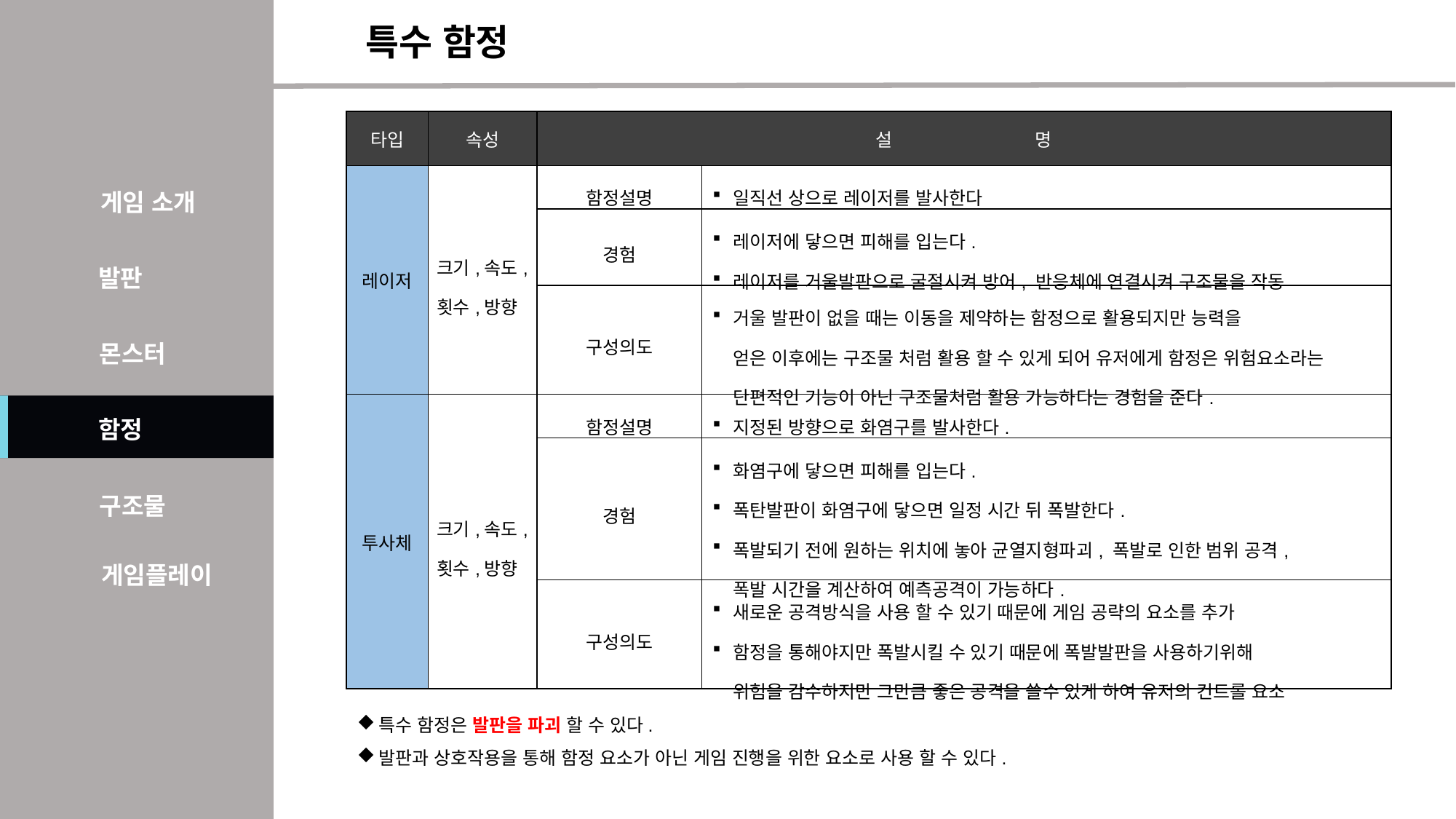

특수 함정
| 타입 | 속성 | 설 명 |  |
| --- | --- | --- | --- |
| 레이저 | 크기,속도, 횟수,방향 | 함정설명 | 일직선 상으로 레이저를 발사한다 |
|  |  | 경험 | 레이저에 닿으면 피해를 입는다. 레이저를 거울발판으로 굴절시켜 방어, 반응체에 연결시켜 구조물을 작동 |
|  |  | 구성의도 | 거울 발판이 없을 때는 이동을 제약하는 함정으로 활용되지만 능력을 얻은 이후에는 구조물 처럼 활용 할 수 있게 되어 유저에게 함정은 위험요소라는 단편적인 기능이 아닌 구조물처럼 활용 가능하다는 경험을 준다. |
| 투사체 | 크기,속도, 횟수,방향 | 함정설명 | 지정된 방향으로 화염구를 발사한다. |
|  |  | 경험 | 화염구에 닿으면 피해를 입는다. 폭탄발판이 화염구에 닿으면 일정 시간 뒤 폭발한다. 폭발되기 전에 원하는 위치에 놓아 균열지형파괴, 폭발로 인한 범위 공격, 폭발 시간을 계산하여 예측공격이 가능하다. |
|  |  | 구성의도 | 새로운 공격방식을 사용 할 수 있기 때문에 게임 공략의 요소를 추가 함정을 통해야지만 폭발시킬 수 있기 때문에 폭발발판을 사용하기위해 위험을 감수하지만 그만큼 좋은 공격을 쓸수 있게 하여 유저의 컨트롤 요소 |
특수 함정은 발판을 파괴 할 수 있다.
발판과 상호작용을 통해 함정 요소가 아닌 게임 진행을 위한 요소로 사용 할 수 있다.